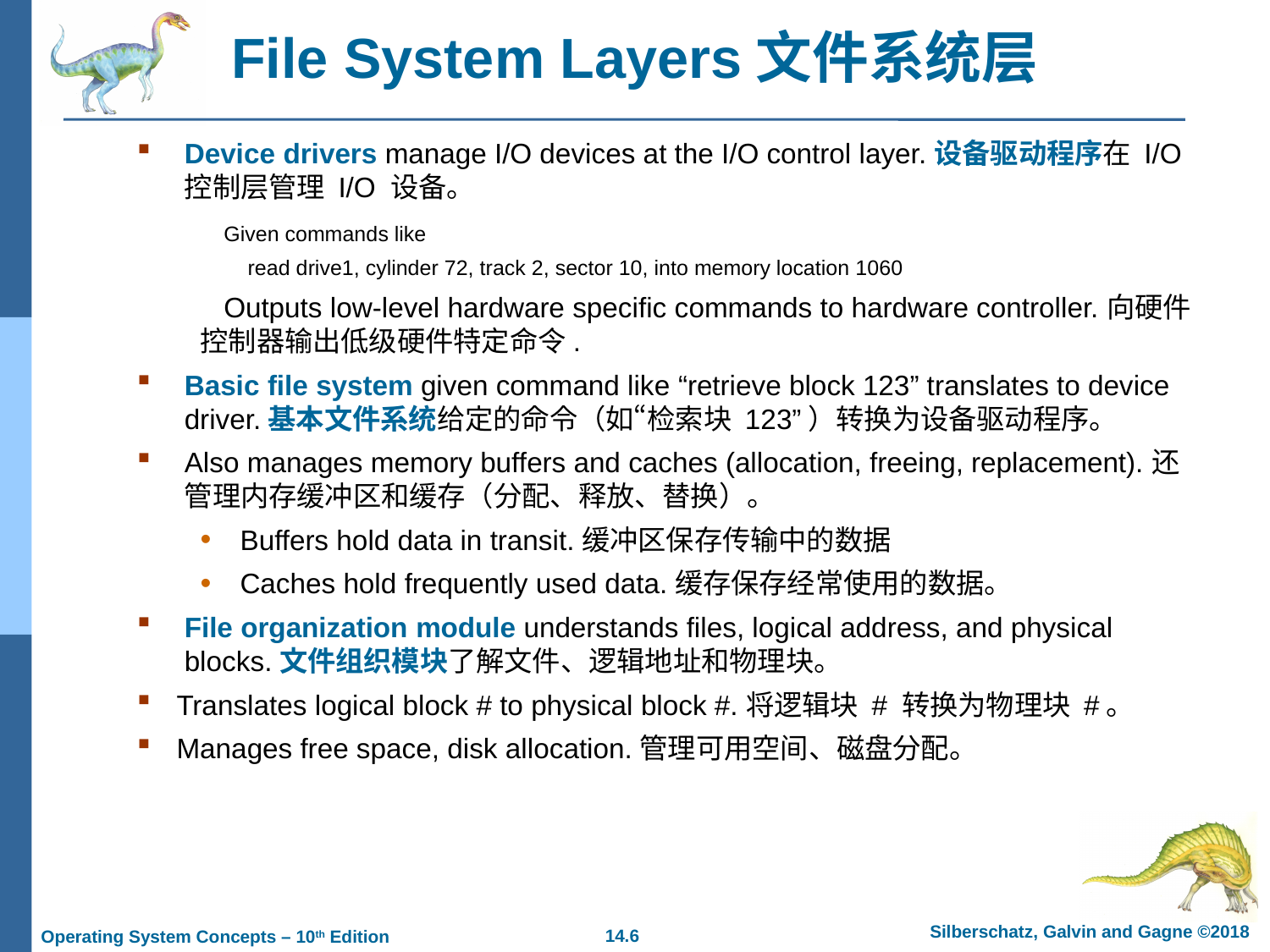

# File System Layers文件系统层
Device drivers manage I/O devices at the I/O control layer.设备驱动程序在 I/O 控制层管理 I/O 设备。
   Given commands like
        read drive1, cylinder 72, track 2, sector 10, into memory location 1060
   Outputs low-level hardware specific commands to hardware controller.向硬件控制器输出低级硬件特定命令.
Basic file system given command like “retrieve block 123” translates to device driver.基本文件系统给定的命令（如“检索块 123”）转换为设备驱动程序。
Also manages memory buffers and caches (allocation, freeing, replacement).还管理内存缓冲区和缓存（分配、释放、替换）。
Buffers hold data in transit.缓冲区保存传输中的数据
Caches hold frequently used data.缓存保存经常使用的数据。
File organization module understands files, logical address, and physical blocks.文件组织模块了解文件、逻辑地址和物理块。
Translates logical block # to physical block #.将逻辑块 # 转换为物理块 #。
Manages free space, disk allocation.管理可用空间、磁盘分配。